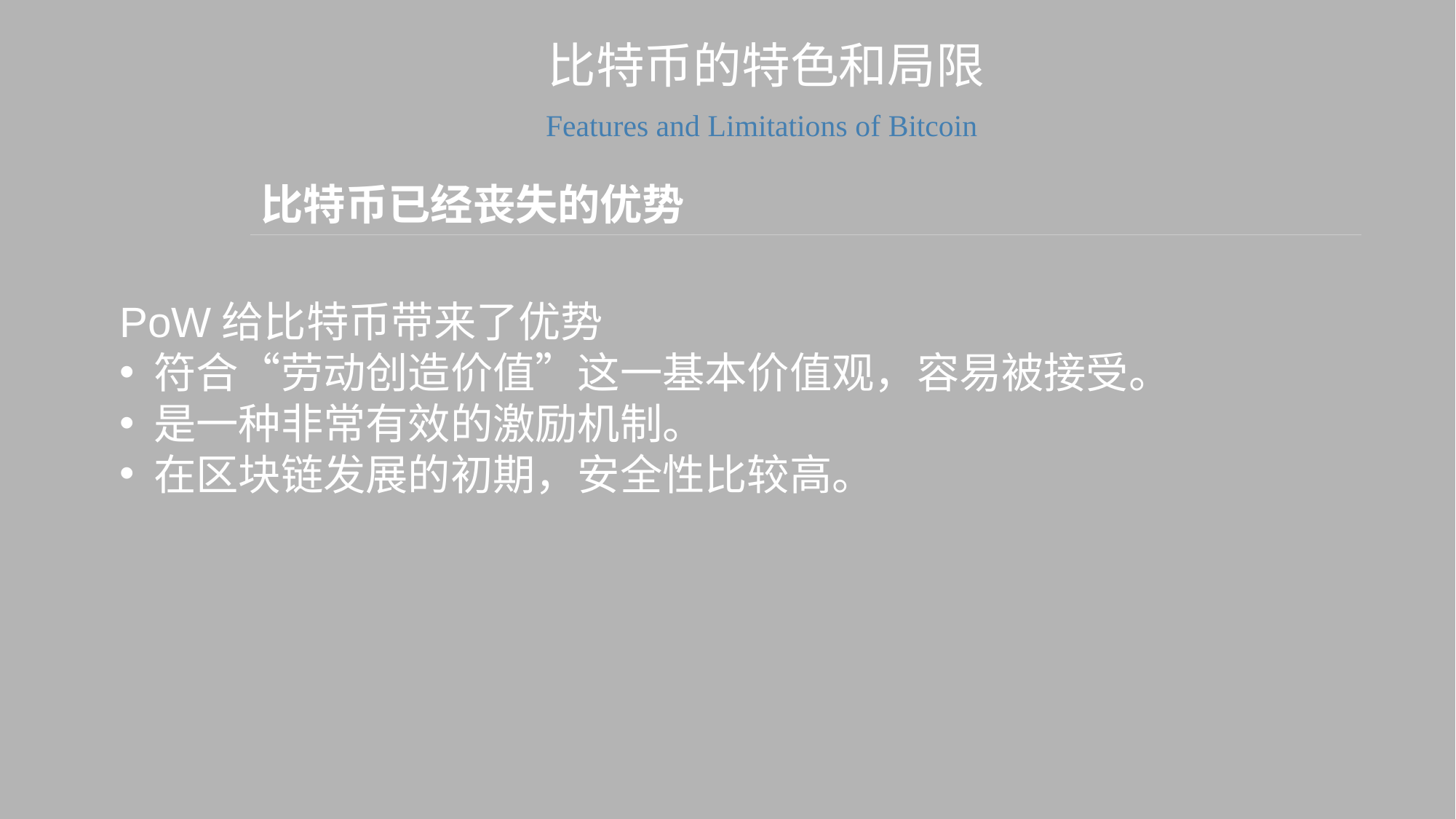

比特币的特色和局限
Features and Limitations of Bitcoin
比特币已经丧失的优势
PoW给比特币带来了优势
符合“劳动创造价值”这一基本价值观，容易被接受。
是一种非常有效的激励机制。
在区块链发展的初期，安全性比较高。